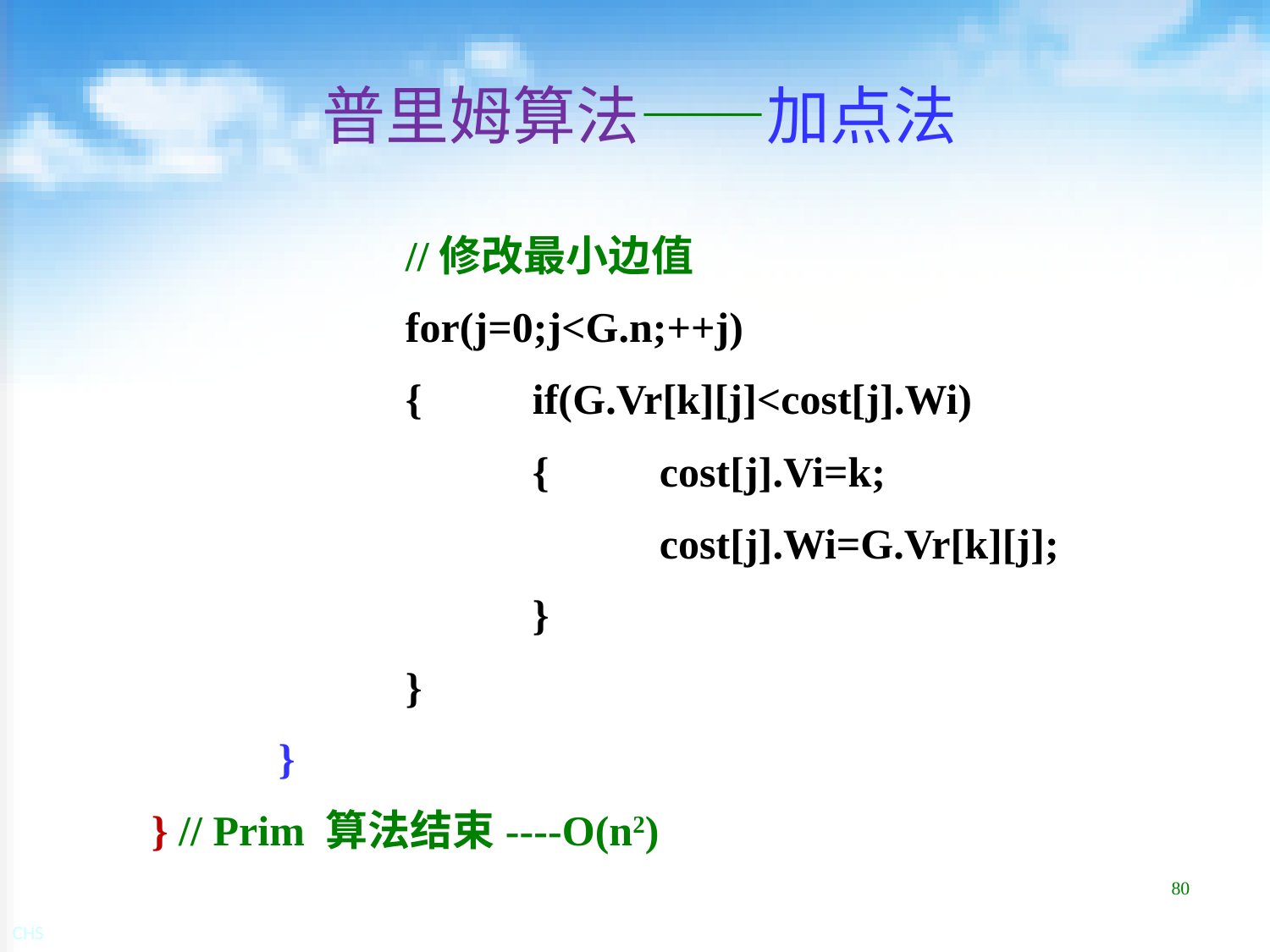

# 普里姆算法——加点法
		//修改最小边值
		for(j=0;j<G.n;++j)
		{	if(G.Vr[k][j]<cost[j].Wi)
			{	cost[j].Vi=k;
				cost[j].Wi=G.Vr[k][j];
			}
		}
	}
} // Prim 算法结束----O(n2)
80